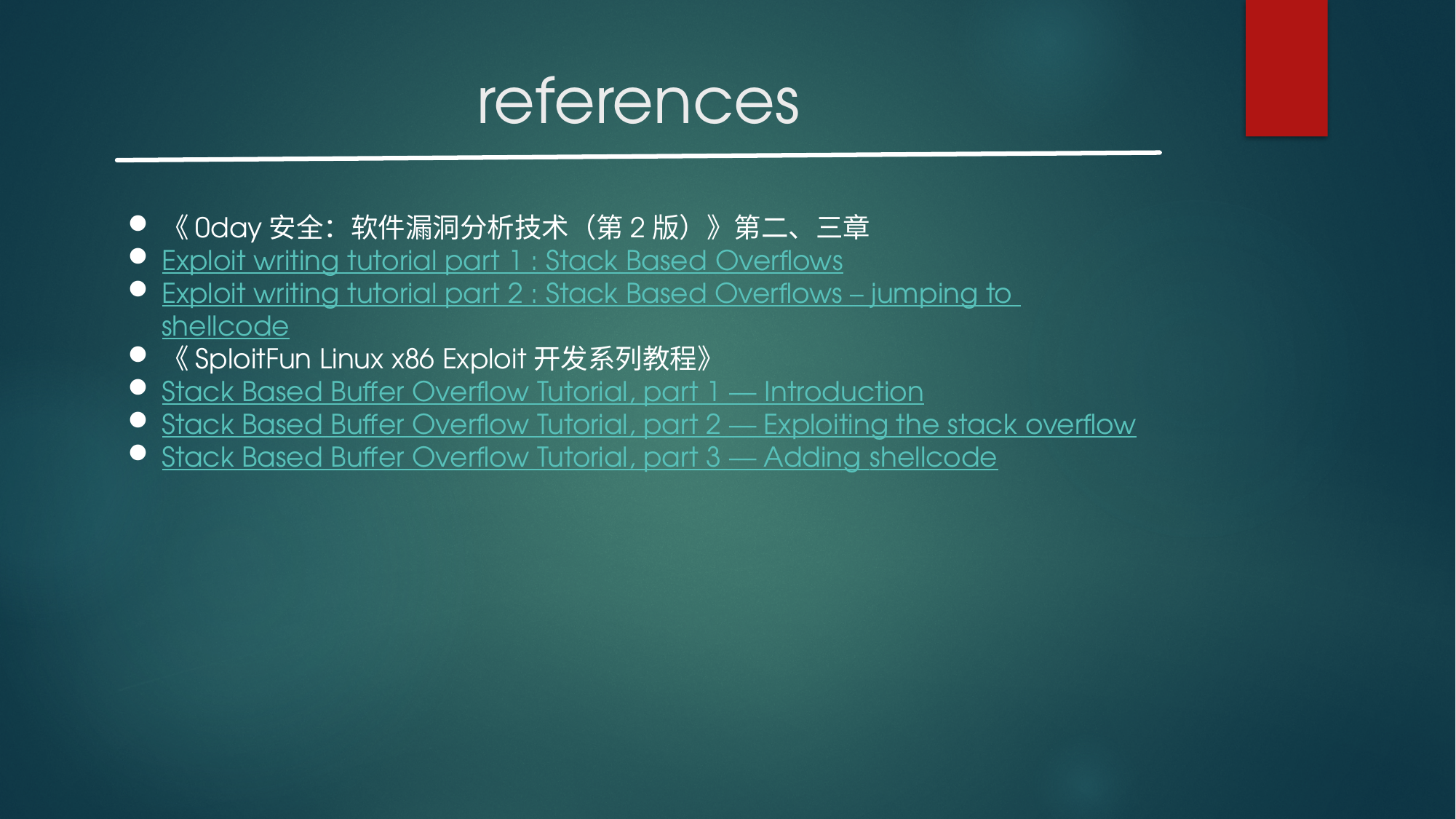

# references
《0day安全：软件漏洞分析技术（第2版）》第二、三章
Exploit writing tutorial part 1 : Stack Based Overflows
Exploit writing tutorial part 2 : Stack Based Overflows – jumping to shellcode
《SploitFun Linux x86 Exploit开发系列教程》
Stack Based Buffer Overflow Tutorial, part 1 — Introduction
Stack Based Buffer Overflow Tutorial, part 2 — Exploiting the stack overflow
Stack Based Buffer Overflow Tutorial, part 3 — Adding shellcode